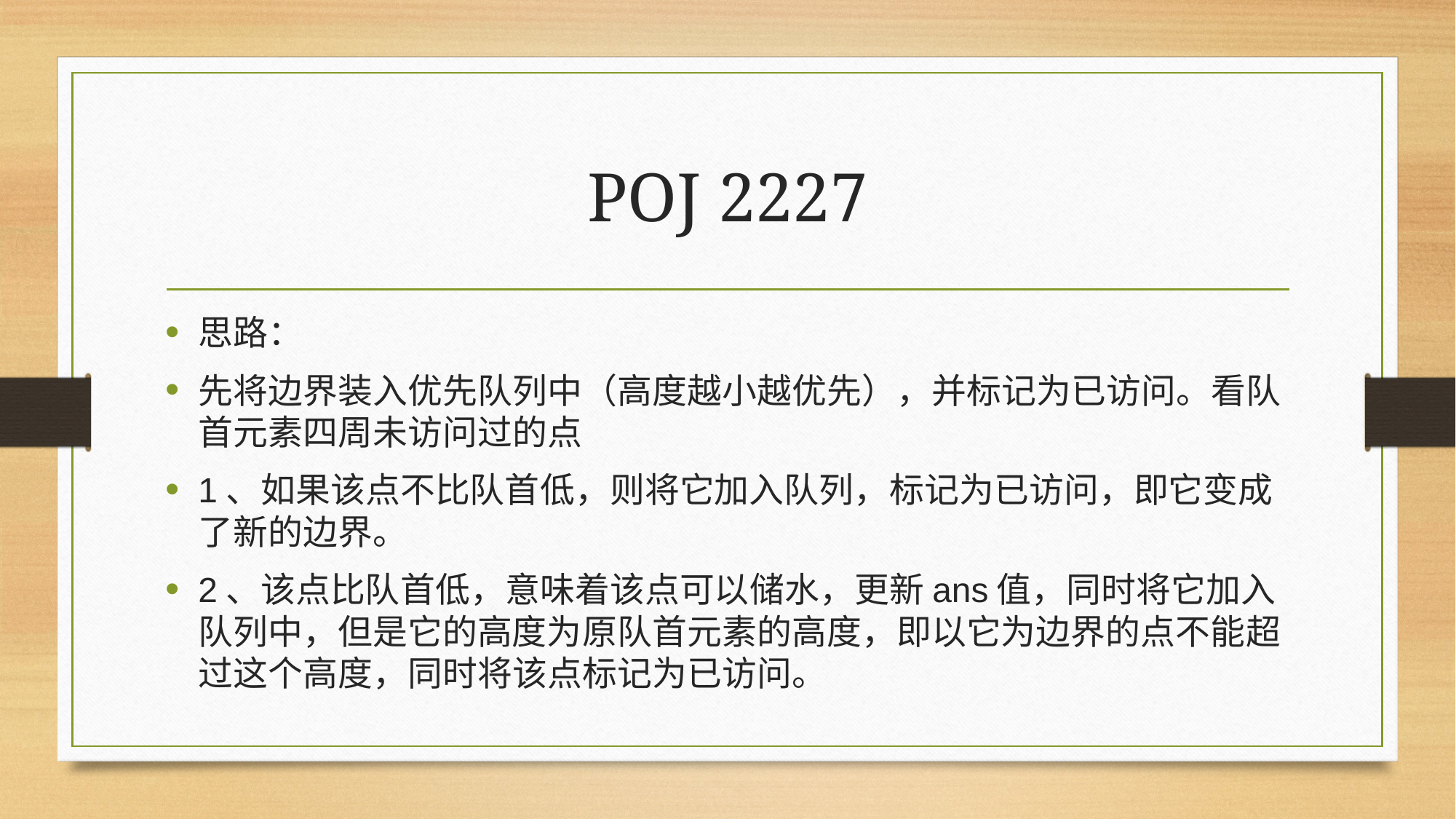

# POJ 2227
思路：
先将边界装入优先队列中（高度越小越优先），并标记为已访问。看队首元素四周未访问过的点
1、如果该点不比队首低，则将它加入队列，标记为已访问，即它变成了新的边界。
2、该点比队首低，意味着该点可以储水，更新ans值，同时将它加入队列中，但是它的高度为原队首元素的高度，即以它为边界的点不能超过这个高度，同时将该点标记为已访问。